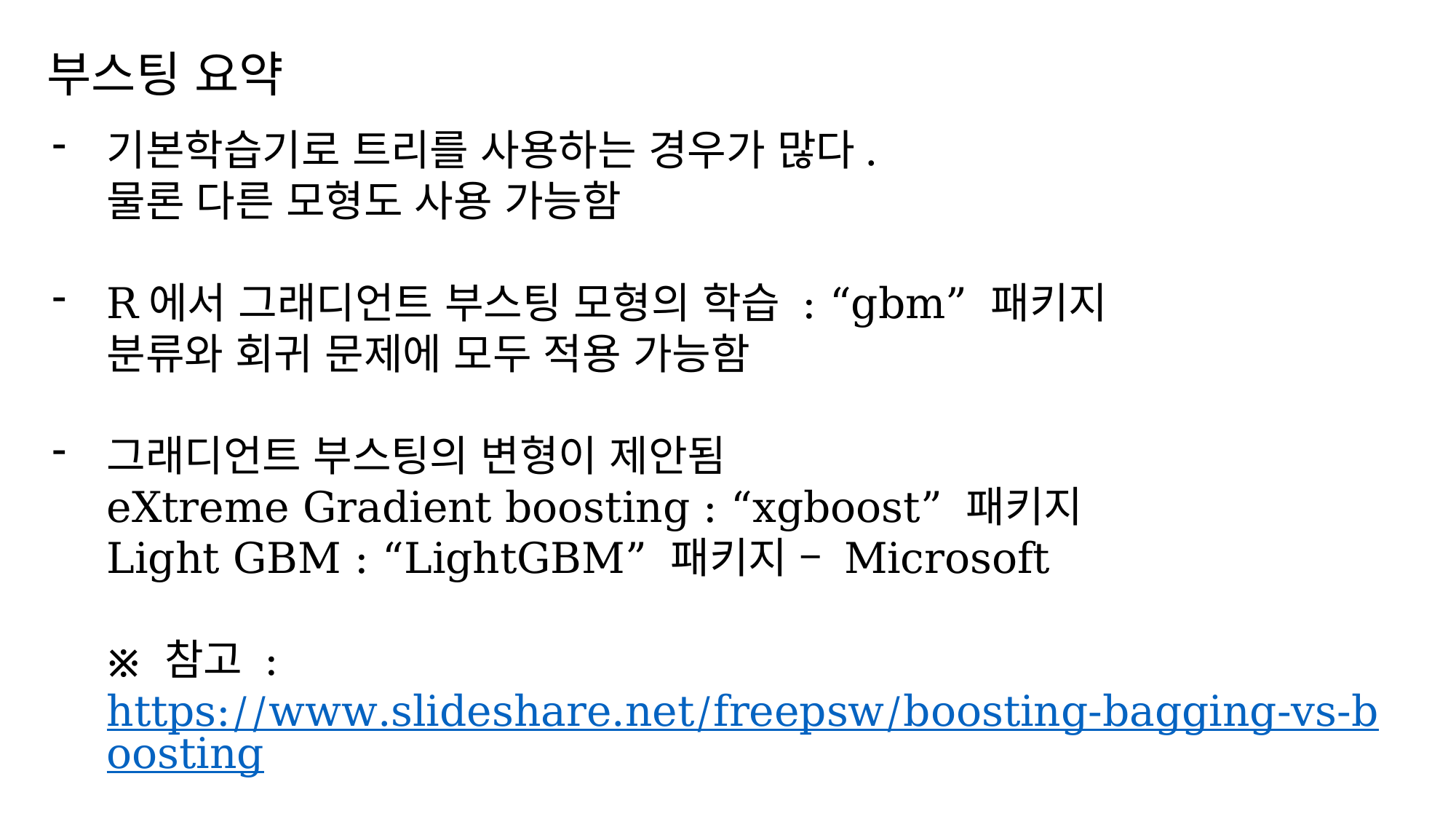

부스팅 요약
기본학습기로 트리를 사용하는 경우가 많다.
물론 다른 모형도 사용 가능함

R에서 그래디언트 부스팅 모형의 학습 : “gbm” 패키지
분류와 회귀 문제에 모두 적용 가능함

그래디언트 부스팅의 변형이 제안됨
eXtreme Gradient boosting : “xgboost” 패키지
Light GBM : “LightGBM” 패키지 – Microsoft
※ 참고 :
https://www.slideshare.net/freepsw/boosting-bagging-vs-boosting